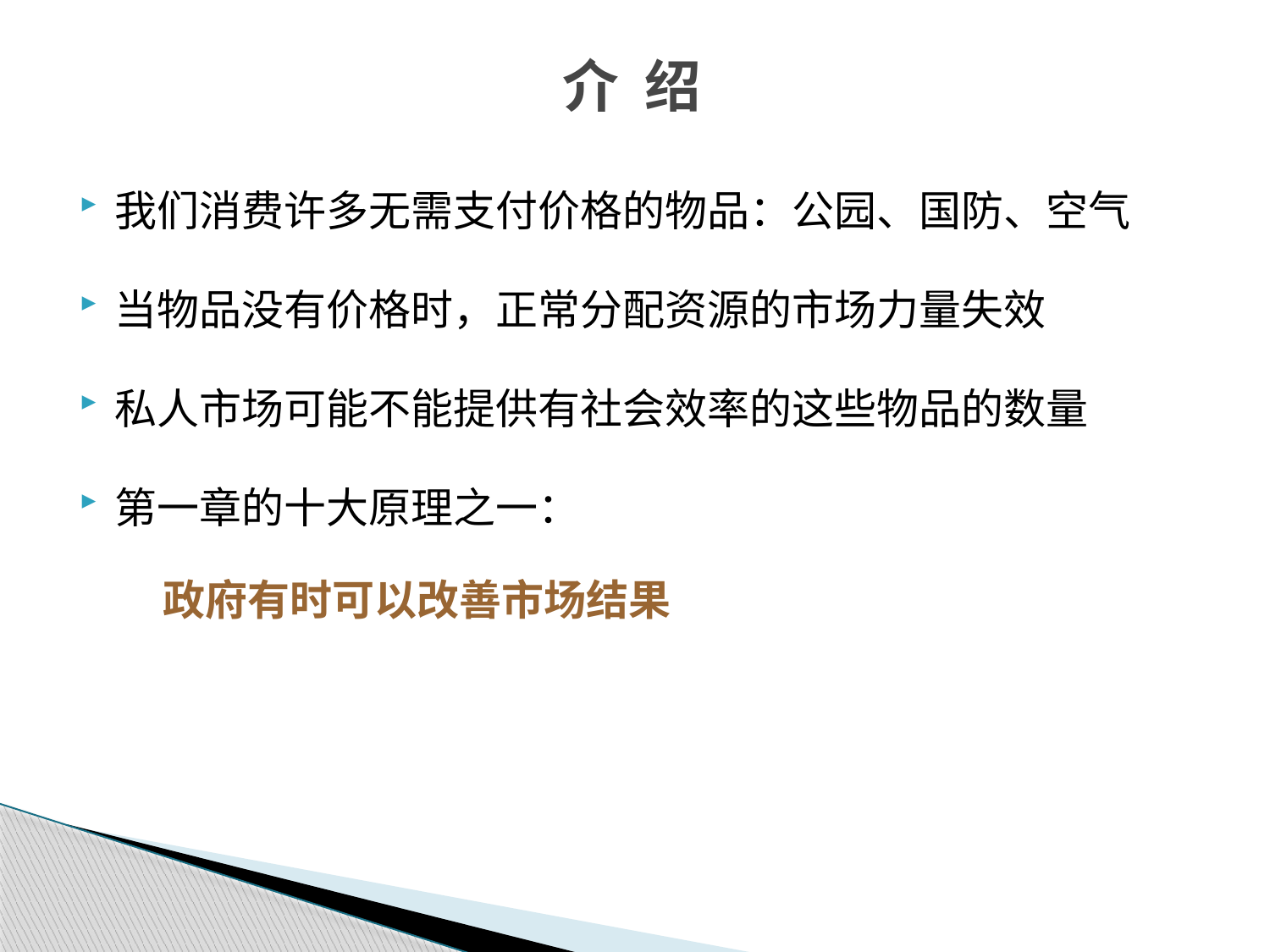

介  绍
我们消费许多无需支付价格的物品：公园、国防、空气
当物品没有价格时，正常分配资源的市场力量失效
私人市场可能不能提供有社会效率的这些物品的数量
第一章的十大原理之一：
     政府有时可以改善市场结果